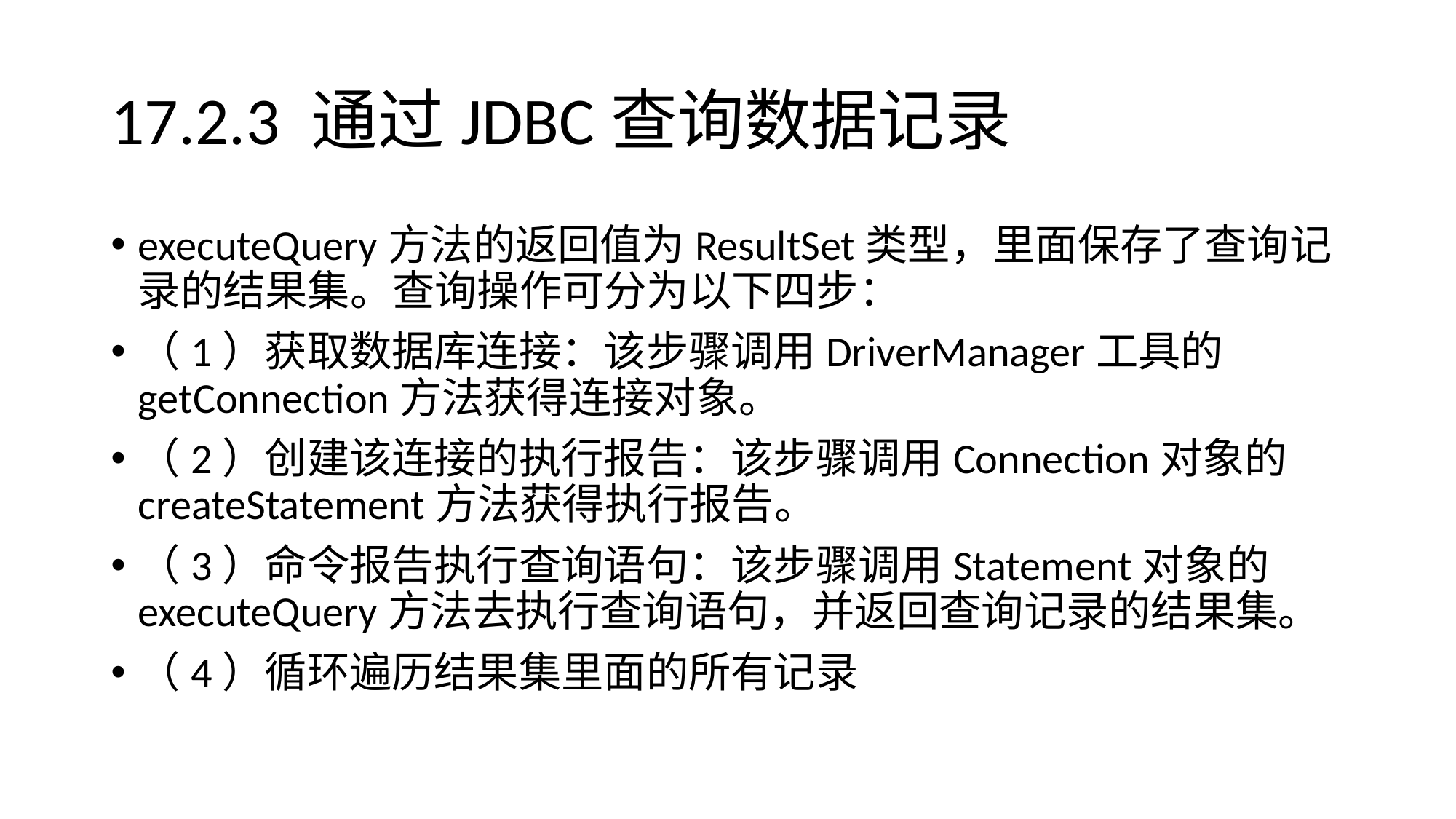

# 17.2.3 通过JDBC查询数据记录
executeQuery方法的返回值为ResultSet类型，里面保存了查询记录的结果集。查询操作可分为以下四步：
（1）获取数据库连接：该步骤调用DriverManager工具的getConnection方法获得连接对象。
（2）创建该连接的执行报告：该步骤调用Connection对象的createStatement方法获得执行报告。
（3）命令报告执行查询语句：该步骤调用Statement对象的executeQuery方法去执行查询语句，并返回查询记录的结果集。
（4）循环遍历结果集里面的所有记录